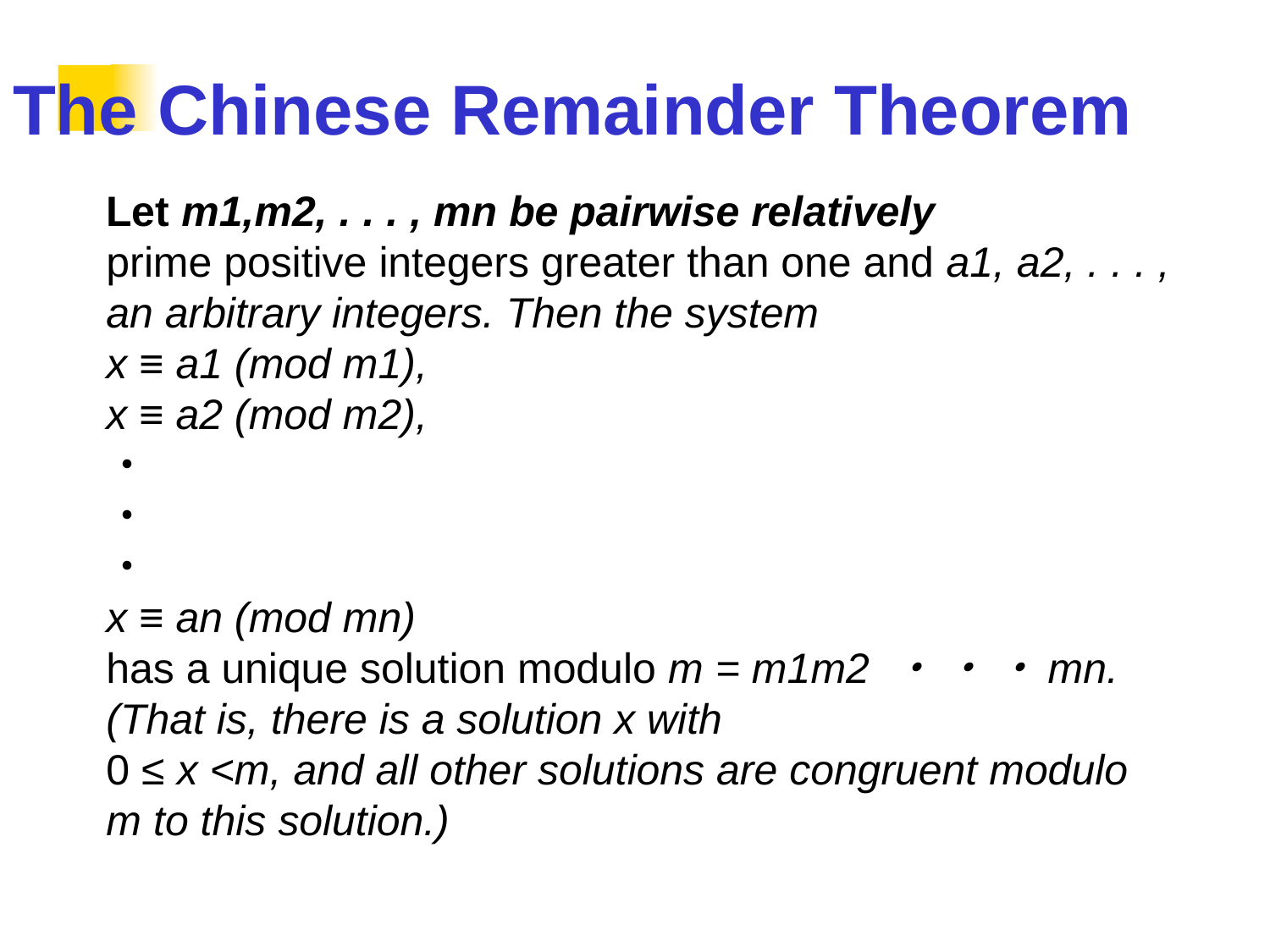

# The Chinese Remainder Theorem
Let m1,m2, . . . , mn be pairwise relatively
prime positive integers greater than one and a1, a2, . . . , an arbitrary integers. Then the system
x ≡ a1 (mod m1),
x ≡ a2 (mod m2),
・
・
・
x ≡ an (mod mn)
has a unique solution modulo m = m1m2 ・ ・ ・mn. (That is, there is a solution x with
0 ≤ x <m, and all other solutions are congruent modulo m to this solution.)